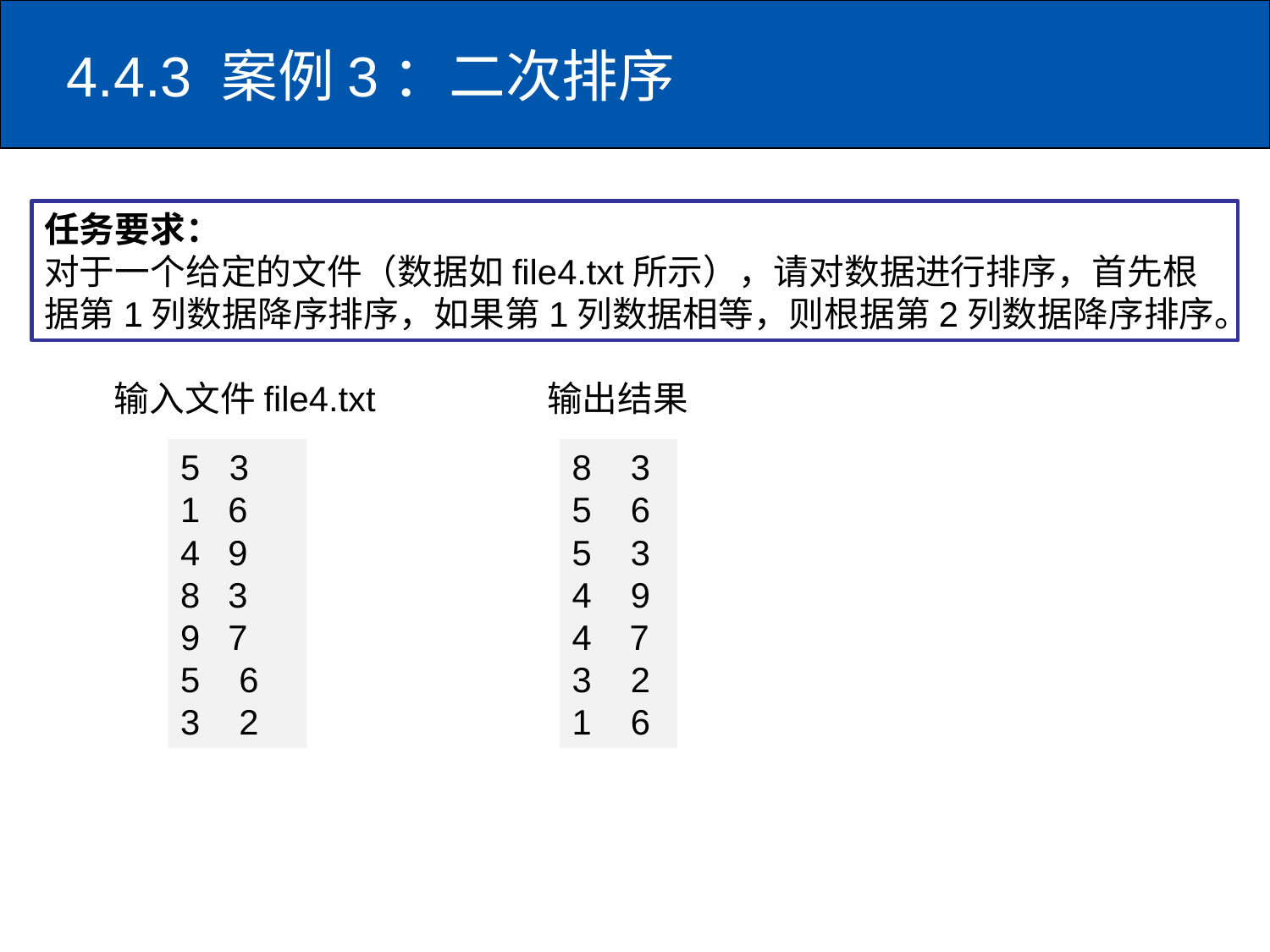

# 4.4.3 案例3：二次排序
任务要求：
对于一个给定的文件（数据如file4.txt所示），请对数据进行排序，首先根据第1列数据降序排序，如果第1列数据相等，则根据第2列数据降序排序。
输入文件file4.txt
输出结果
5   3
6
9
3
7
5    6
3    2
8    3
5    6
5    3
4    9
 7
3    2
1    6